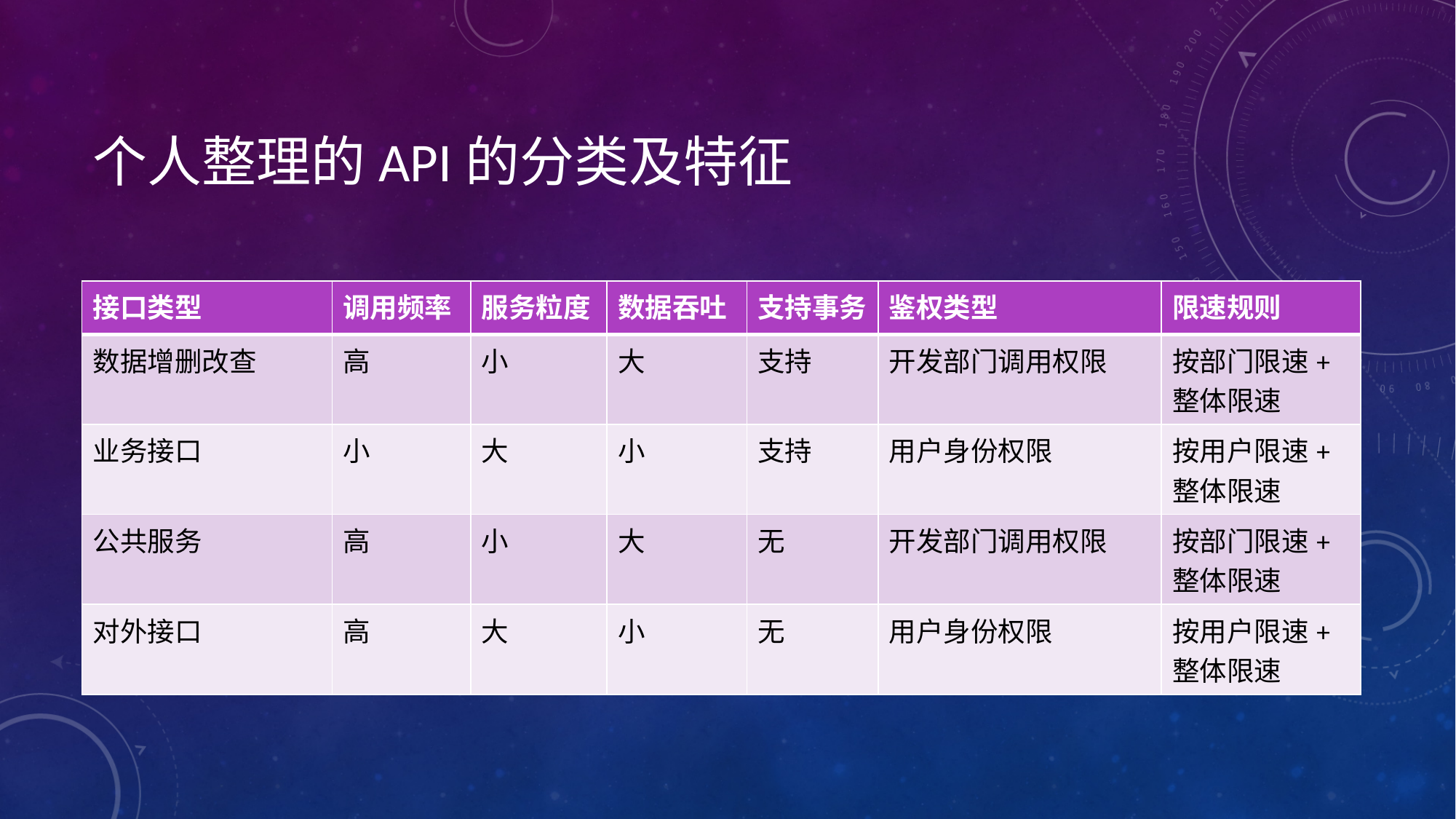

# 个人整理的API的分类及特征
增删改查 数据接口：调用频繁，粒度太小，吞吐大，权限过高，需要鉴权，支持事务

用户动作 业务接口：粒度较大，限速，吞吐小，失败重试要去重，支持事务

通用公共服务 接口：调用频繁，限速，粒度小，吞吐大，需要鉴权

对外用户服务接口：身份鉴定，限速，权限检查，粒度要大，吞吐要小
| 接口类型 | 调用频率 | 服务粒度 | 数据吞吐 | 支持事务 | 鉴权类型 | 限速规则 |
| --- | --- | --- | --- | --- | --- | --- |
| 数据增删改查 | 高 | 小 | 大 | 支持 | 开发部门调用权限 | 按部门限速+ 整体限速 |
| 业务接口 | 小 | 大 | 小 | 支持 | 用户身份权限 | 按用户限速+ 整体限速 |
| 公共服务 | 高 | 小 | 大 | 无 | 开发部门调用权限 | 按部门限速+ 整体限速 |
| 对外接口 | 高 | 大 | 小 | 无 | 用户身份权限 | 按用户限速+ 整体限速 |